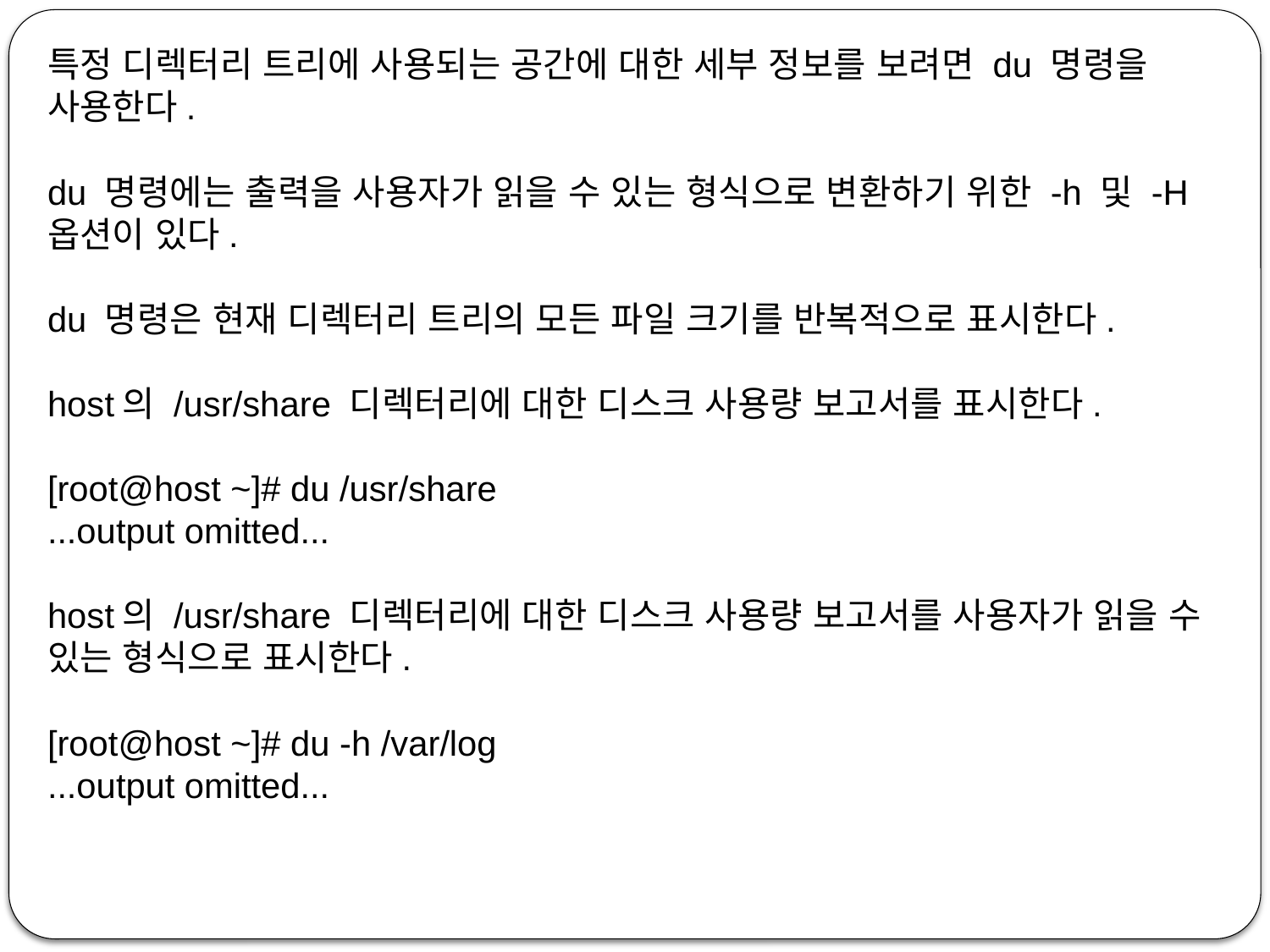

특정 디렉터리 트리에 사용되는 공간에 대한 세부 정보를 보려면 du 명령을 사용한다.

du 명령에는 출력을 사용자가 읽을 수 있는 형식으로 변환하기 위한 -h 및 -H 옵션이 있다.

du 명령은 현재 디렉터리 트리의 모든 파일 크기를 반복적으로 표시한다.

host의 /usr/share 디렉터리에 대한 디스크 사용량 보고서를 표시한다.

[root@host ~]# du /usr/share
...output omitted...

host의 /usr/share 디렉터리에 대한 디스크 사용량 보고서를 사용자가 읽을 수 있는 형식으로 표시한다.

[root@host ~]# du -h /var/log
...output omitted...